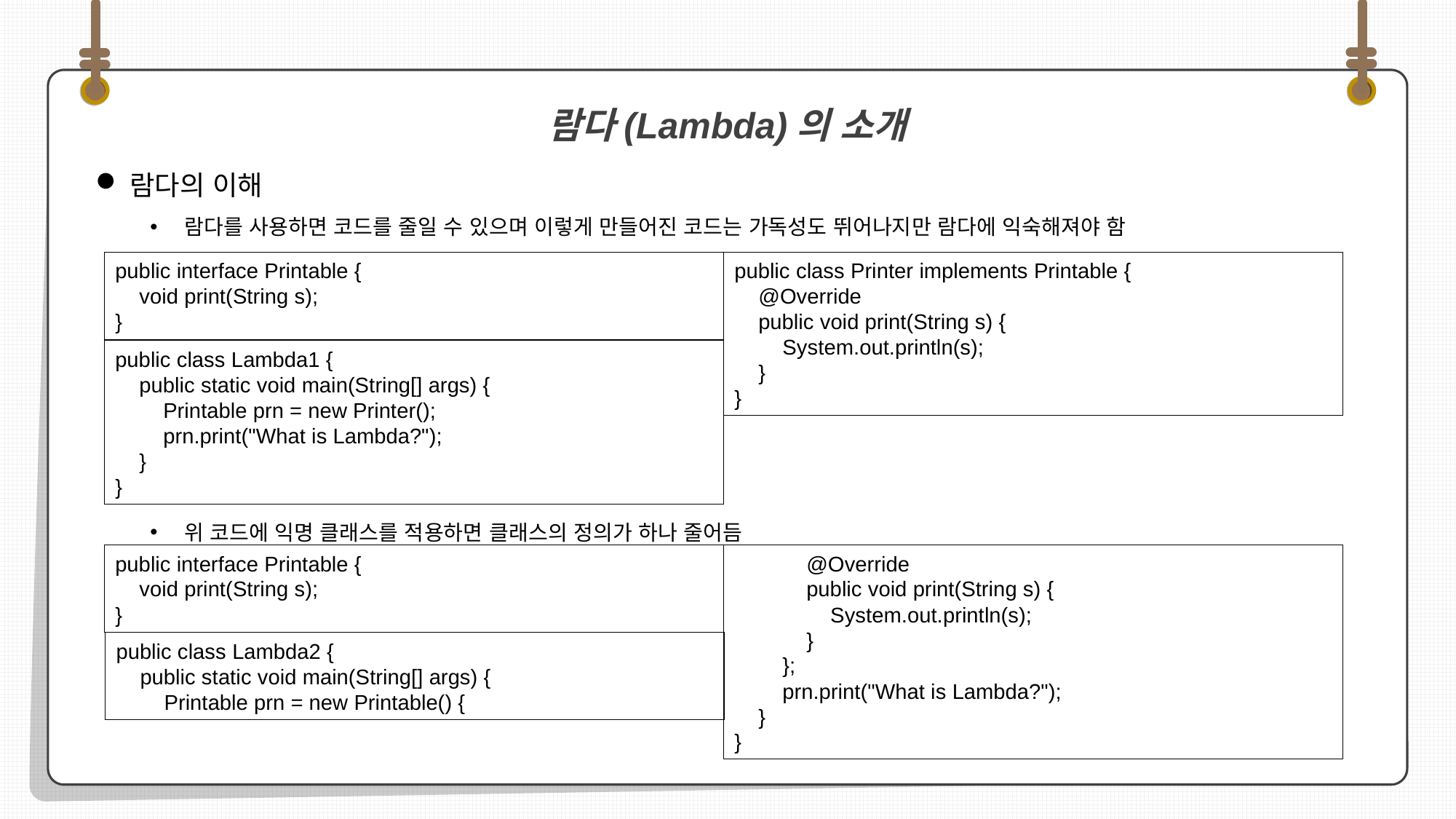

람다의 이해
람다를 사용하면 코드를 줄일 수 있으며 이렇게 만들어진 코드는 가독성도 뛰어나지만 람다에 익숙해져야 함

위 코드에 익명 클래스를 적용하면 클래스의 정의가 하나 줄어듬
람다(Lambda)의 소개

public class Printer implements Printable {
    @Override
    public void print(String s) {
        System.out.println(s);
    }
}
public interface Printable {
    void print(String s);
}
public class Lambda1 {
    public static void main(String[] args) {
        Printable prn = new Printer();
        prn.print("What is Lambda?");
    }
}
            @Override
            public void print(String s) {
                System.out.println(s);
            }
        };
        prn.print("What is Lambda?");
    }
}
public interface Printable {
    void print(String s);
}
public class Lambda2 {
    public static void main(String[] args) {
        Printable prn = new Printable() {